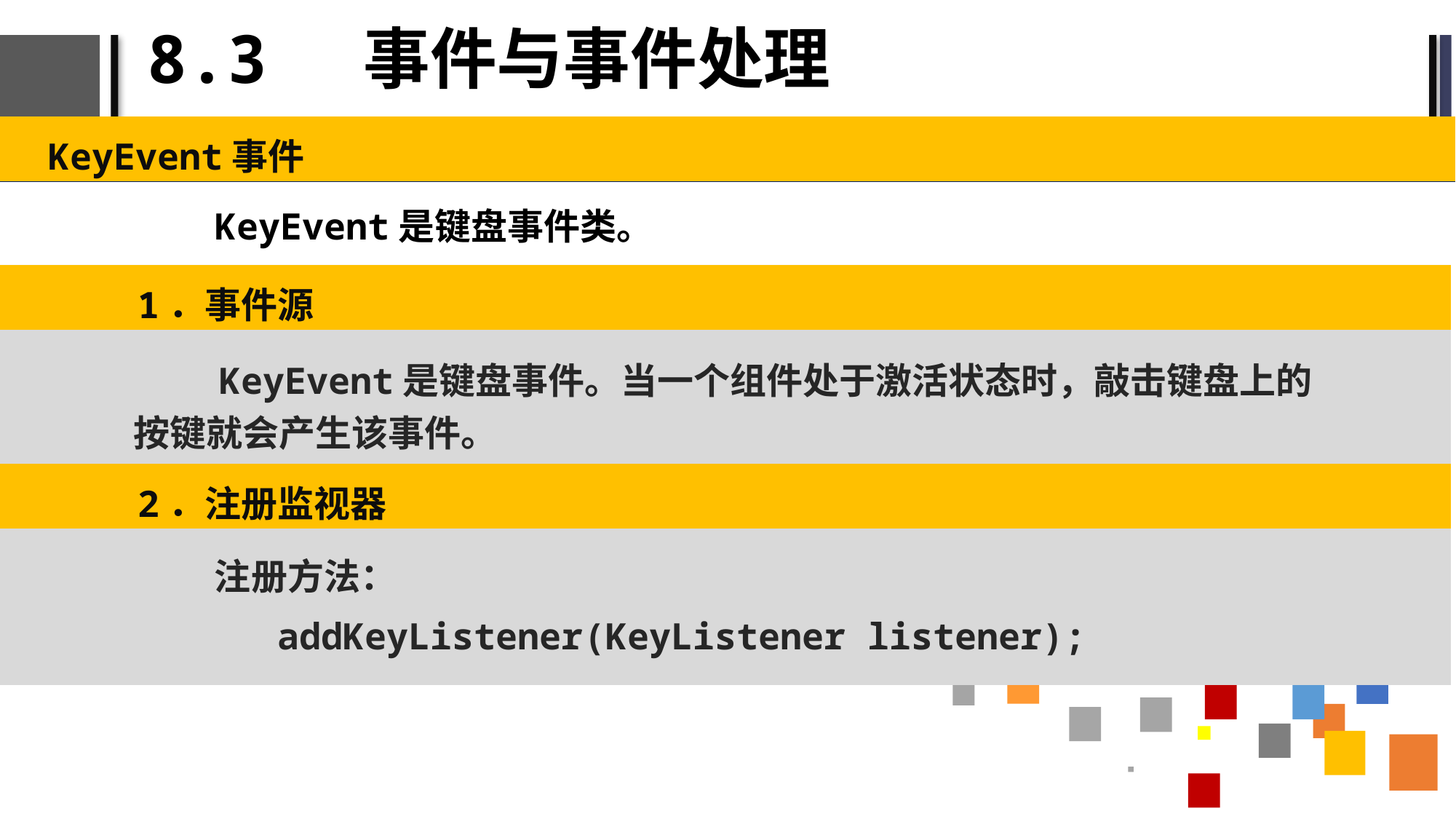

# 8.3  事件与事件处理

KeyEvent事件

KeyEvent是键盘事件类。

1．事件源

KeyEvent是键盘事件。当一个组件处于激活状态时，敲击键盘上的按键就会产生该事件。

2．注册监视器
注册方法：
addKeyListener(KeyListener listener);